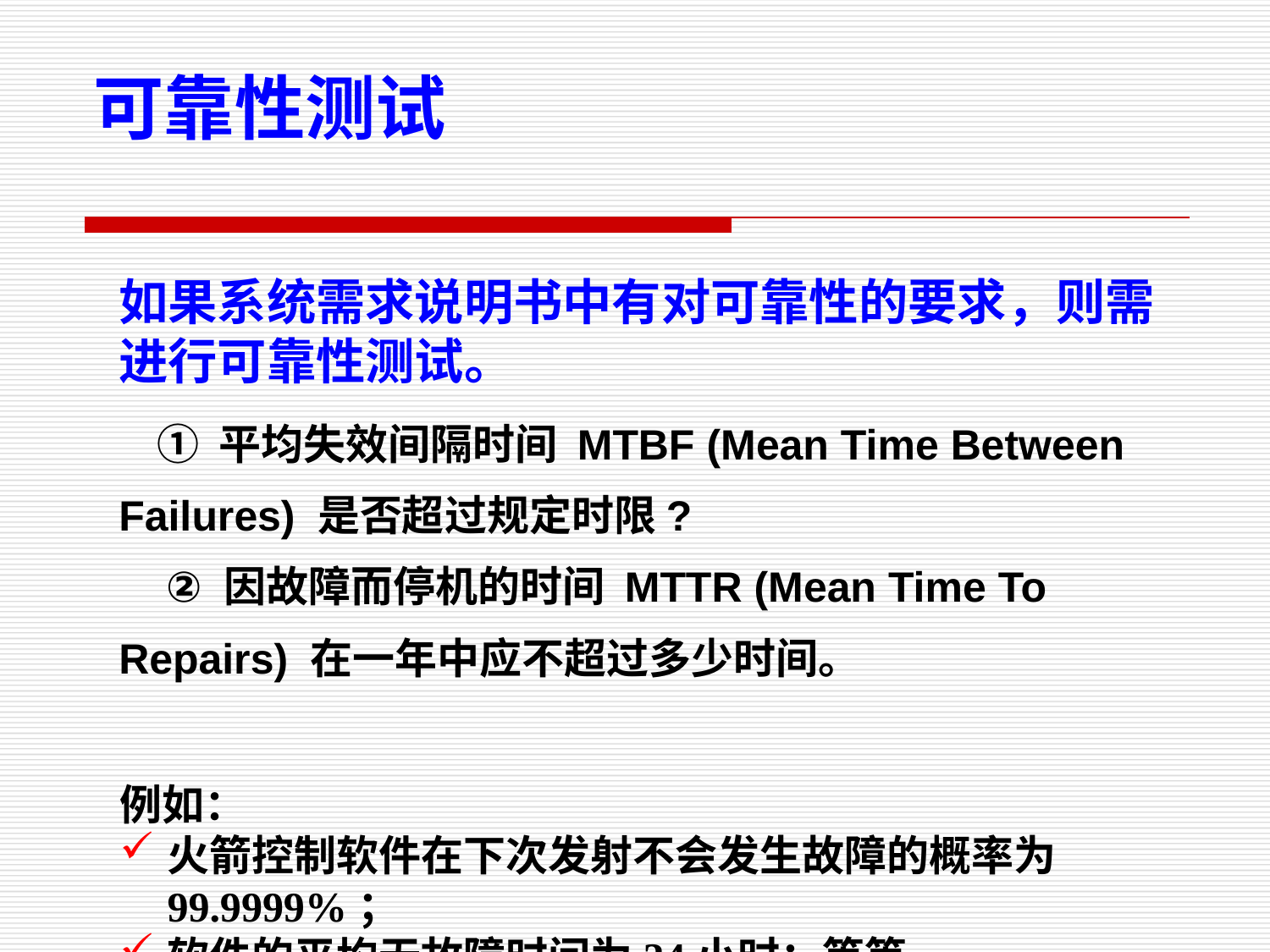

可靠性测试
	如果系统需求说明书中有对可靠性的要求，则需进行可靠性测试。
	    ① 平均失效间隔时间 MTBF (Mean Time Between Failures) 是否超过规定时限?
    ② 因故障而停机的时间 MTTR (Mean Time To Repairs) 在一年中应不超过多少时间。
例如：
火箭控制软件在下次发射不会发生故障的概率为99.9999%；
软件的平均无故障时间为34小时；等等